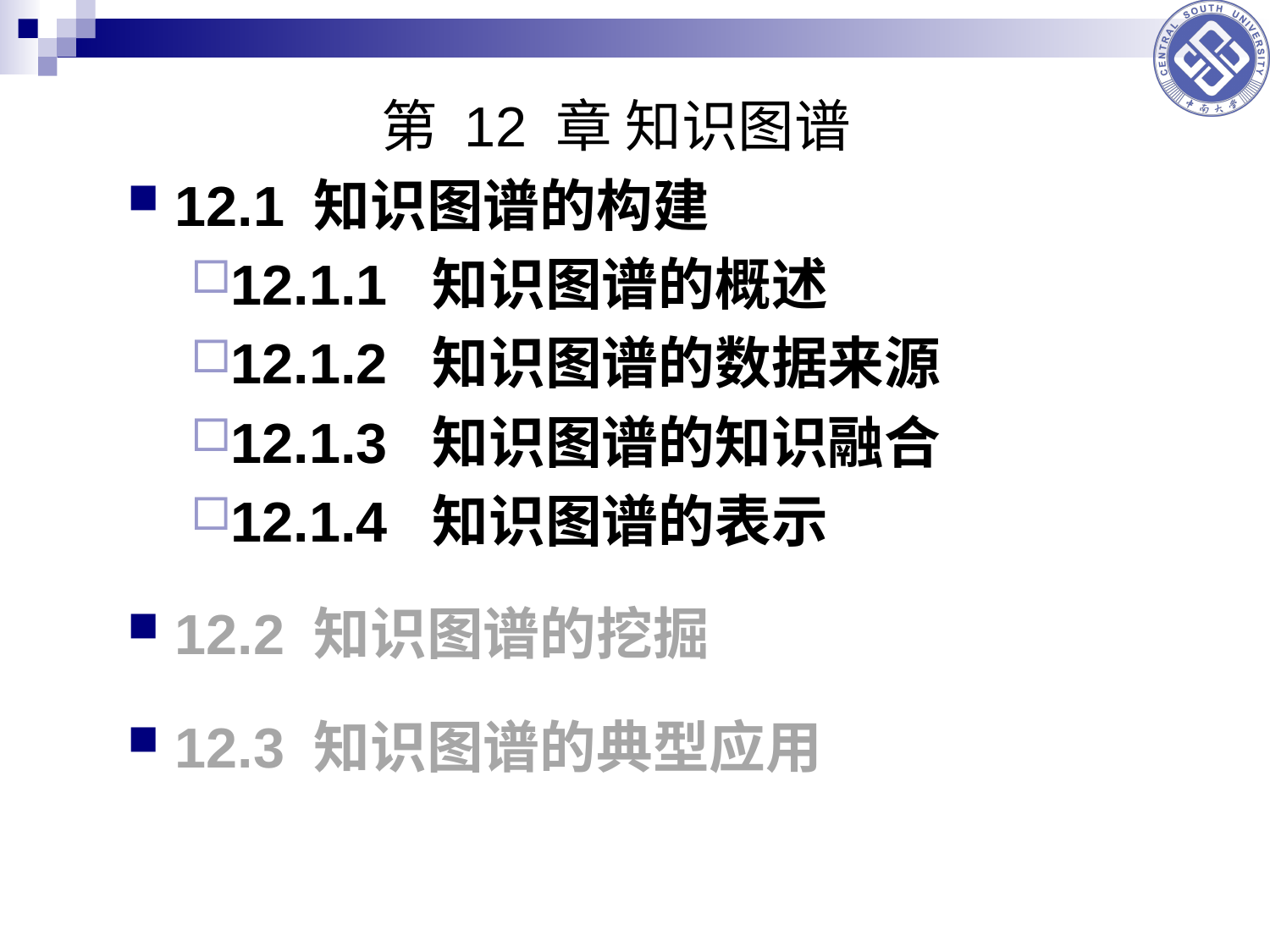

第 12 章 知识图谱
12.1 知识图谱的构建
12.1.1  知识图谱的概述
12.1.2  知识图谱的数据来源
12.1.3  知识图谱的知识融合
12.1.4  知识图谱的表示
12.2 知识图谱的挖掘
12.3 知识图谱的典型应用